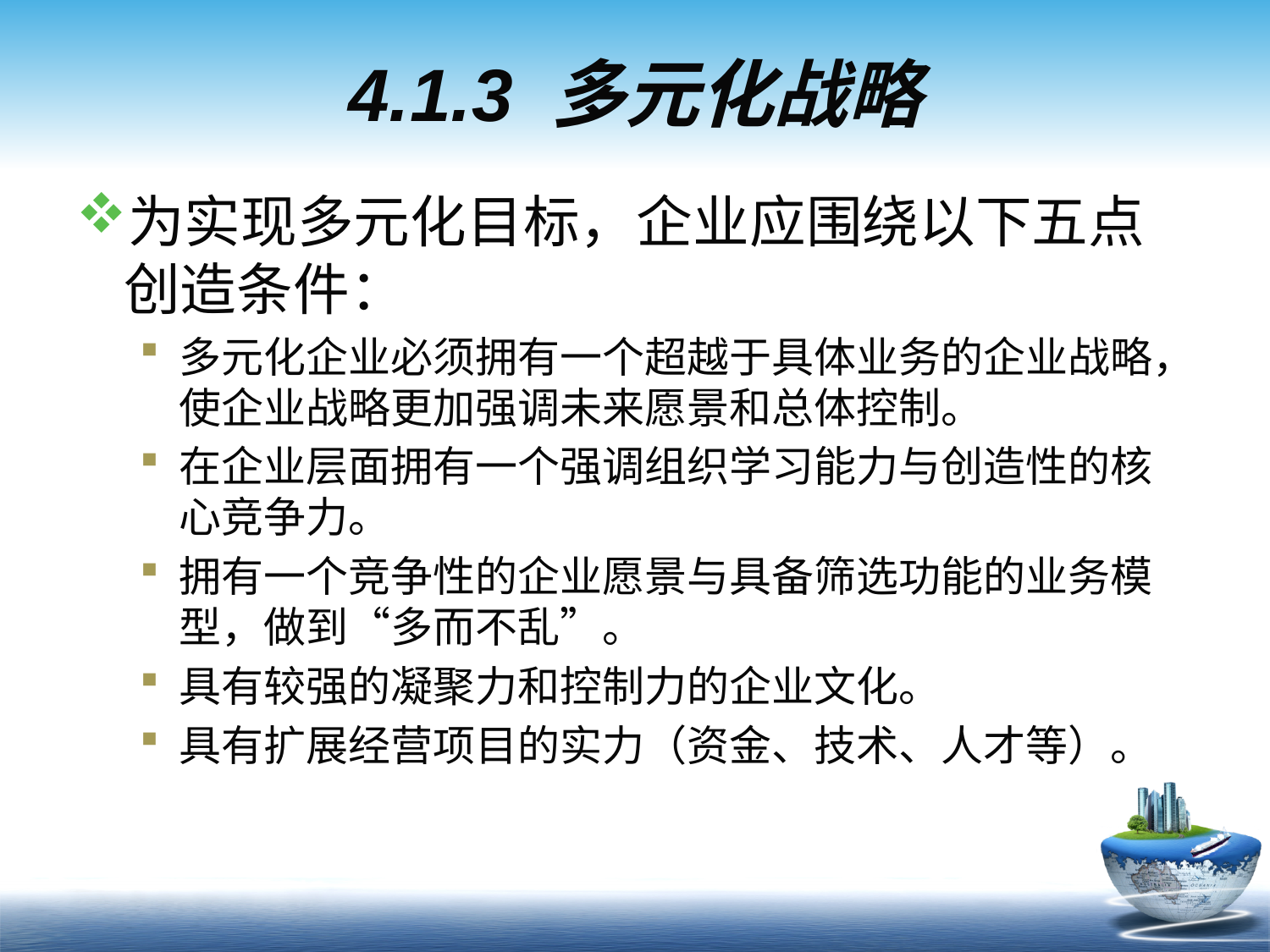

# 4.1.3 多元化战略
为实现多元化目标，企业应围绕以下五点创造条件：
多元化企业必须拥有一个超越于具体业务的企业战略，使企业战略更加强调未来愿景和总体控制。
在企业层面拥有一个强调组织学习能力与创造性的核心竞争力。
拥有一个竞争性的企业愿景与具备筛选功能的业务模型，做到“多而不乱”。
具有较强的凝聚力和控制力的企业文化。
具有扩展经营项目的实力（资金、技术、人才等）。